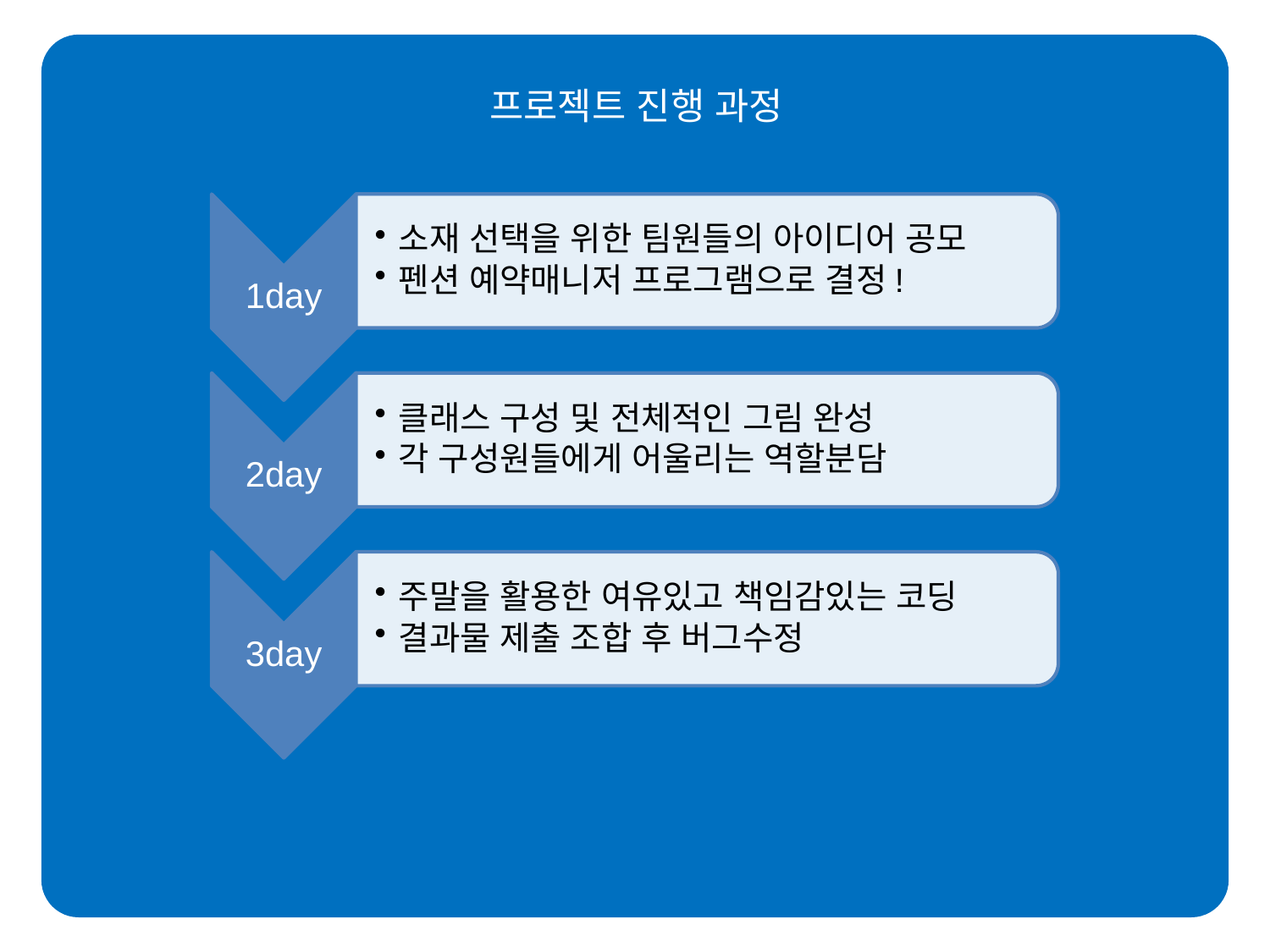

# 프로젝트 진행 과정
1day
소재 선택을 위한 팀원들의 아이디어 공모
펜션 예약매니저 프로그램으로 결정!
2day
클래스 구성 및 전체적인 그림 완성
각 구성원들에게 어울리는 역할분담
3day
주말을 활용한 여유있고 책임감있는 코딩
결과물 제출 조합 후 버그수정